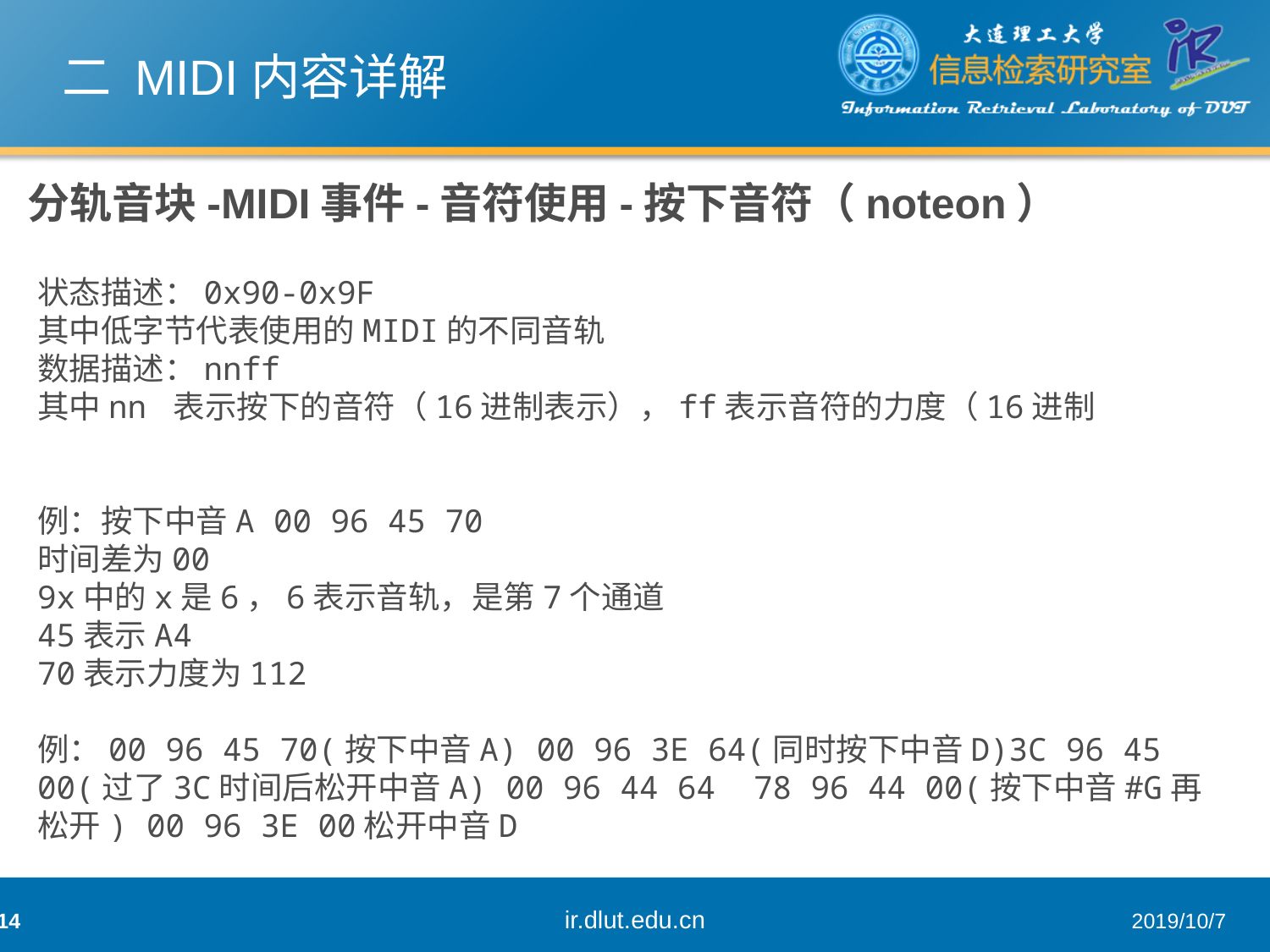

# 二 MIDI内容详解
分轨音块-MIDI事件-音符使用-按下音符（noteon）
状态描述：0x90-0x9F
其中低字节代表使用的MIDI的不同音轨
数据描述：nnff
其中nn 表示按下的音符（16进制表示），ff表示音符的力度（16进制

例：按下中音A 00 96 45 70
时间差为00
9x中的x是6，6表示音轨，是第7个通道
45表示A4
70表示力度为112

例：00 96 45 70(按下中音A) 00 96 3E 64(同时按下中音D)3C 96 45 00(过了3C时间后松开中音A) 00 96 44 64  78 96 44 00(按下中音#G再松开) 00 96 3E 00松开中音D